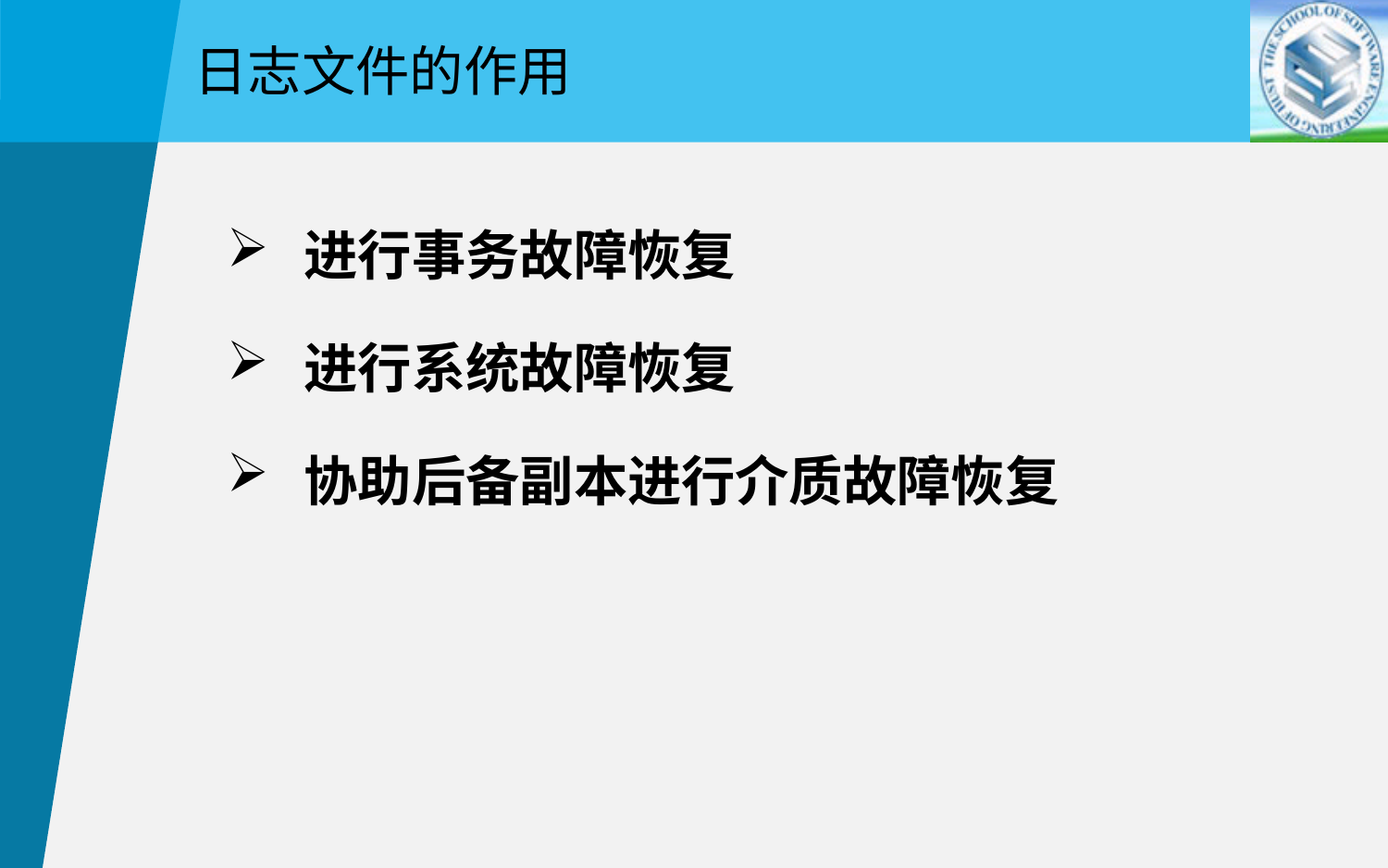

日志文件的作用
 进行事务故障恢复
 进行系统故障恢复
 协助后备副本进行介质故障恢复